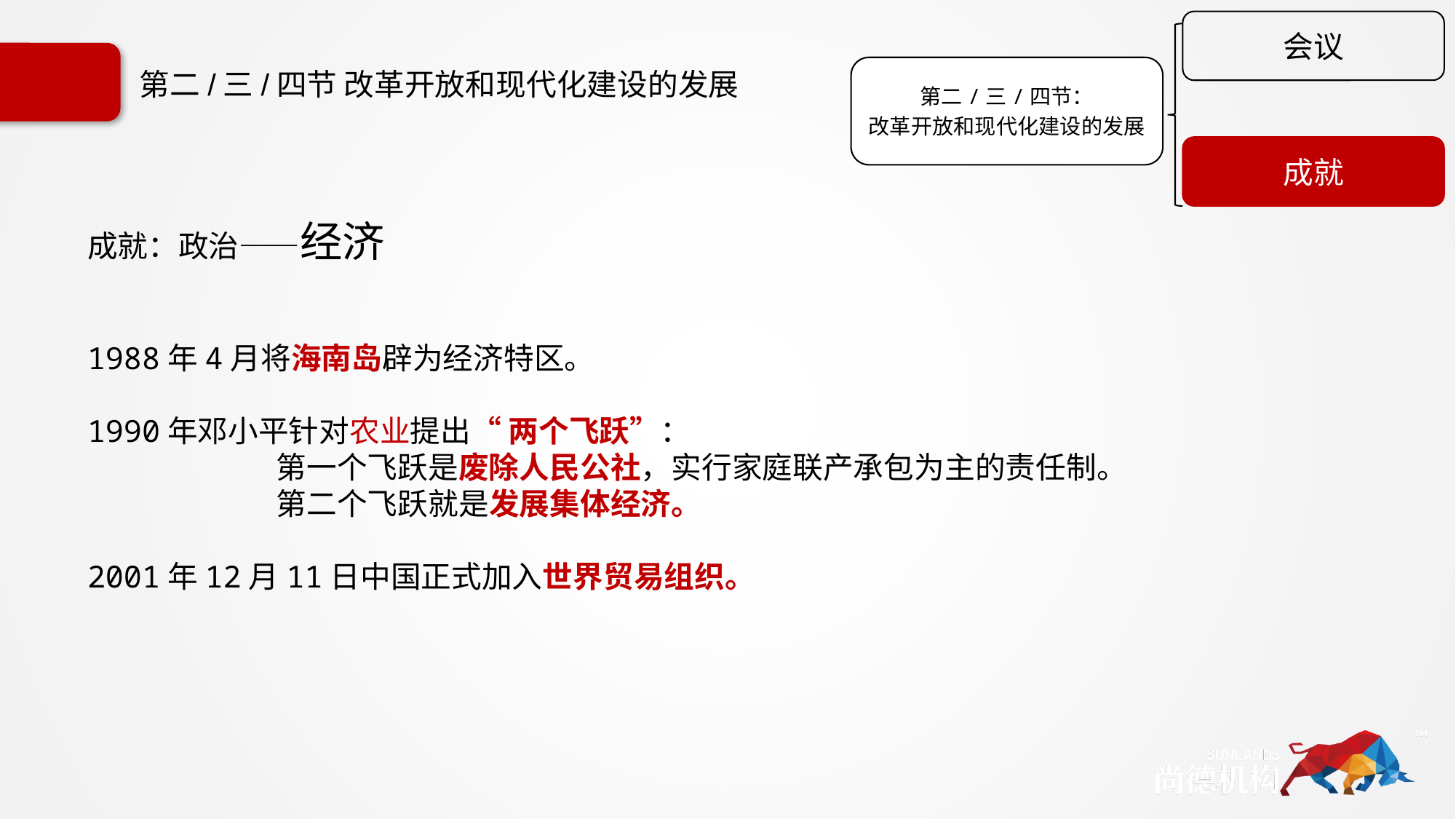

会议

第二/三/四节：
改革开放和现代化建设的发展
成就
# 第二/三/四节 改革开放和现代化建设的发展
成就：政治——经济

1988年4月将海南岛辟为经济特区。

1990年邓小平针对农业提出“ 两个飞跃”：
                           第一个飞跃是废除人民公社，实行家庭联产承包为主的责任制。
                           第二个飞跃就是发展集体经济。

2001年12月11日中国正式加入世界贸易组织。